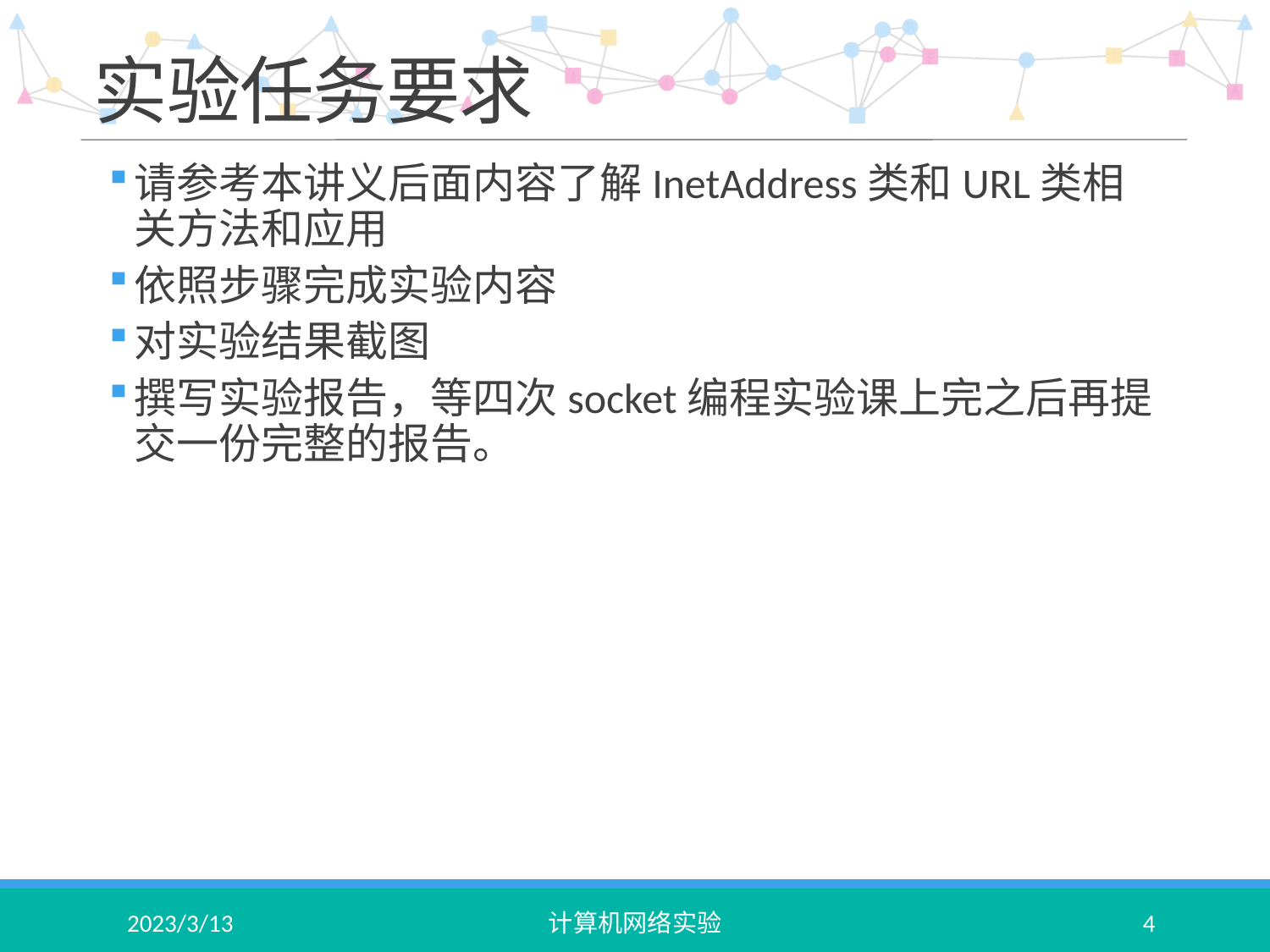

# 实验任务要求
请参考本讲义后面内容了解InetAddress类和URL类相关方法和应用
依照步骤完成实验内容
对实验结果截图
撰写实验报告，等四次socket编程实验课上完之后再提交一份完整的报告。

2023/3/13
计算机网络实验
4